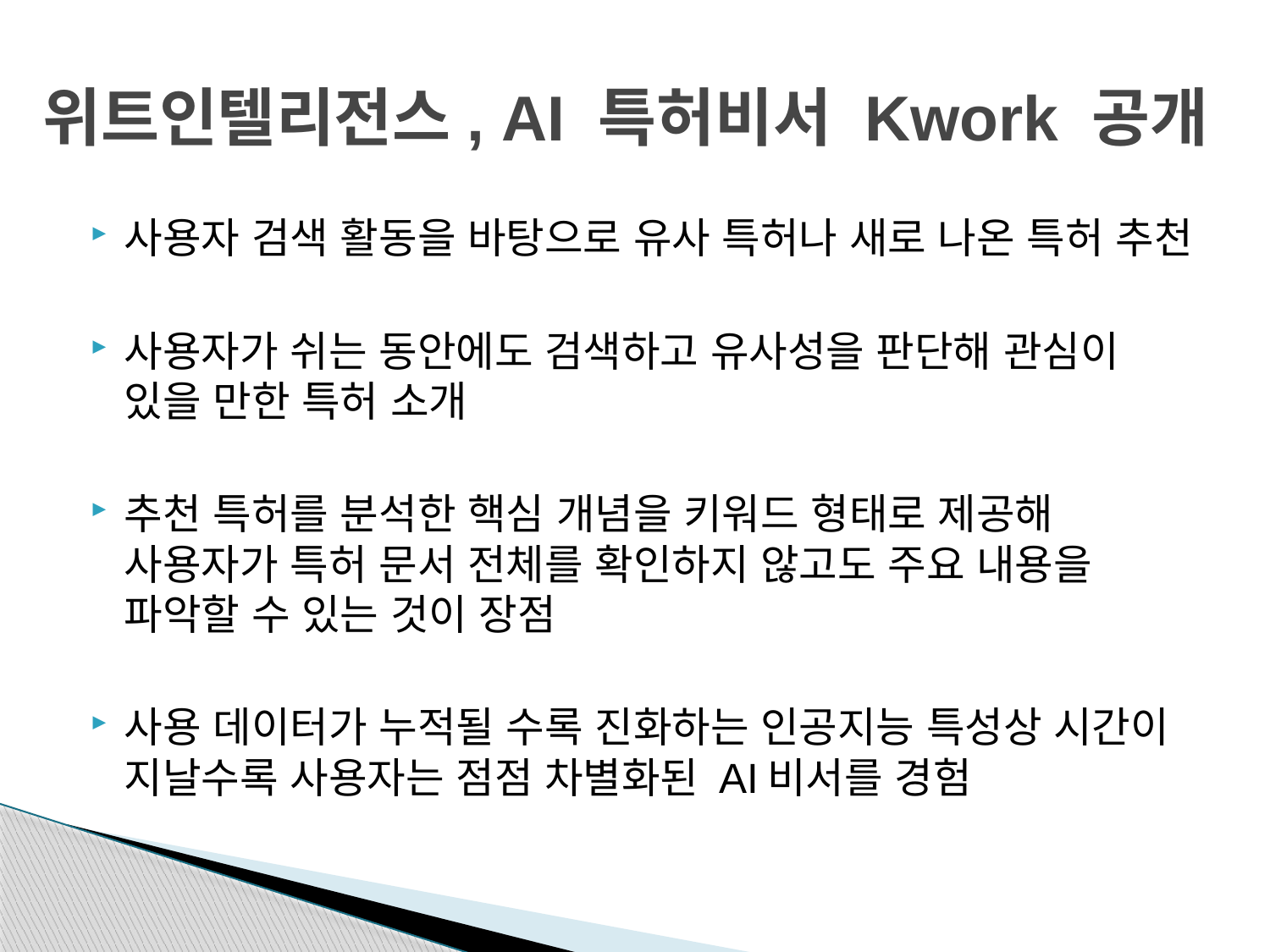

# 위트인텔리전스, AI 특허비서 Kwork 공개
사용자 검색 활동을 바탕으로 유사 특허나 새로 나온 특허 추천

사용자가 쉬는 동안에도 검색하고 유사성을 판단해 관심이 있을 만한 특허 소개

추천 특허를 분석한 핵심 개념을 키워드 형태로 제공해 사용자가 특허 문서 전체를 확인하지 않고도 주요 내용을 파악할 수 있는 것이 장점

사용 데이터가 누적될 수록 진화하는 인공지능 특성상 시간이 지날수록 사용자는 점점 차별화된 AI비서를 경험